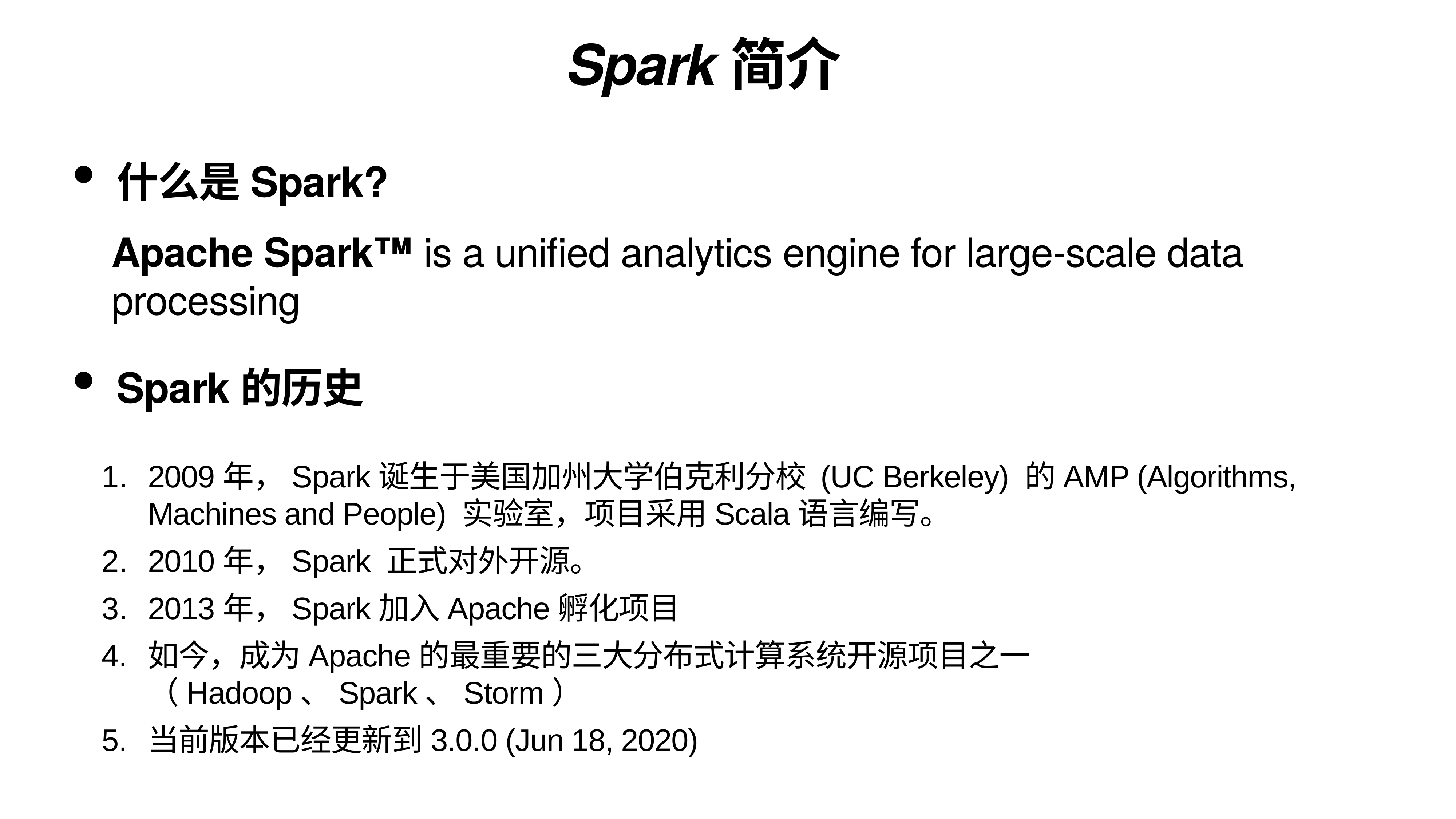

Spark简介
什么是Spark?
Apache Spark™ is a unified analytics engine for large-scale data processing
Spark的历史
2009年，Spark诞生于美国加州大学伯克利分校 (UC Berkeley) 的AMP (Algorithms, Machines and People) 实验室，项目采用Scala语言编写。
2010年，Spark 正式对外开源。
2013年，Spark加入Apache孵化项目
如今，成为Apache的最重要的三大分布式计算系统开源项目之一（Hadoop、Spark、Storm）
当前版本已经更新到3.0.0 (Jun 18, 2020)